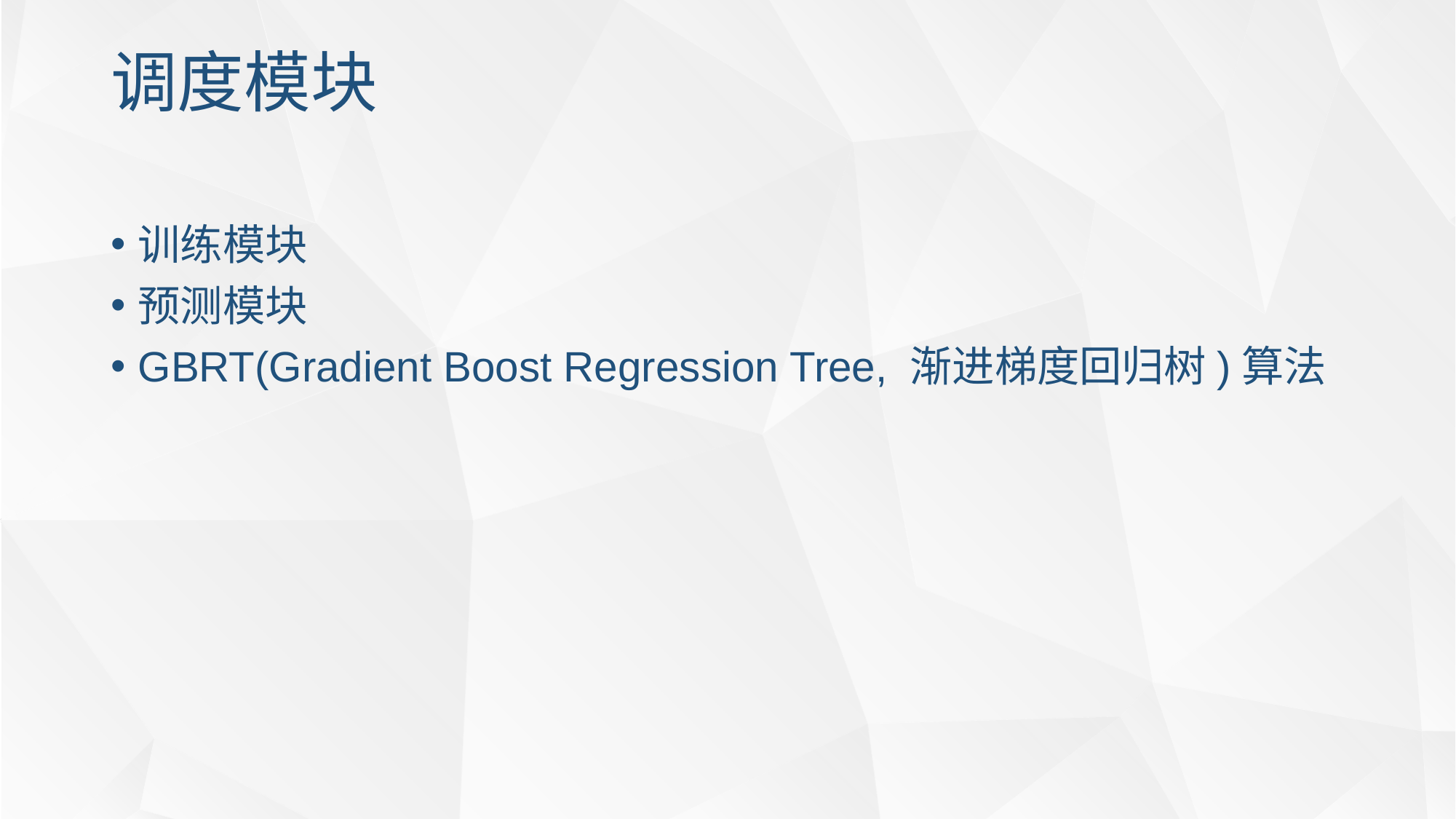

# 调度模块
训练模块
预测模块
GBRT(Gradient Boost Regression Tree, 渐进梯度回归树)算法